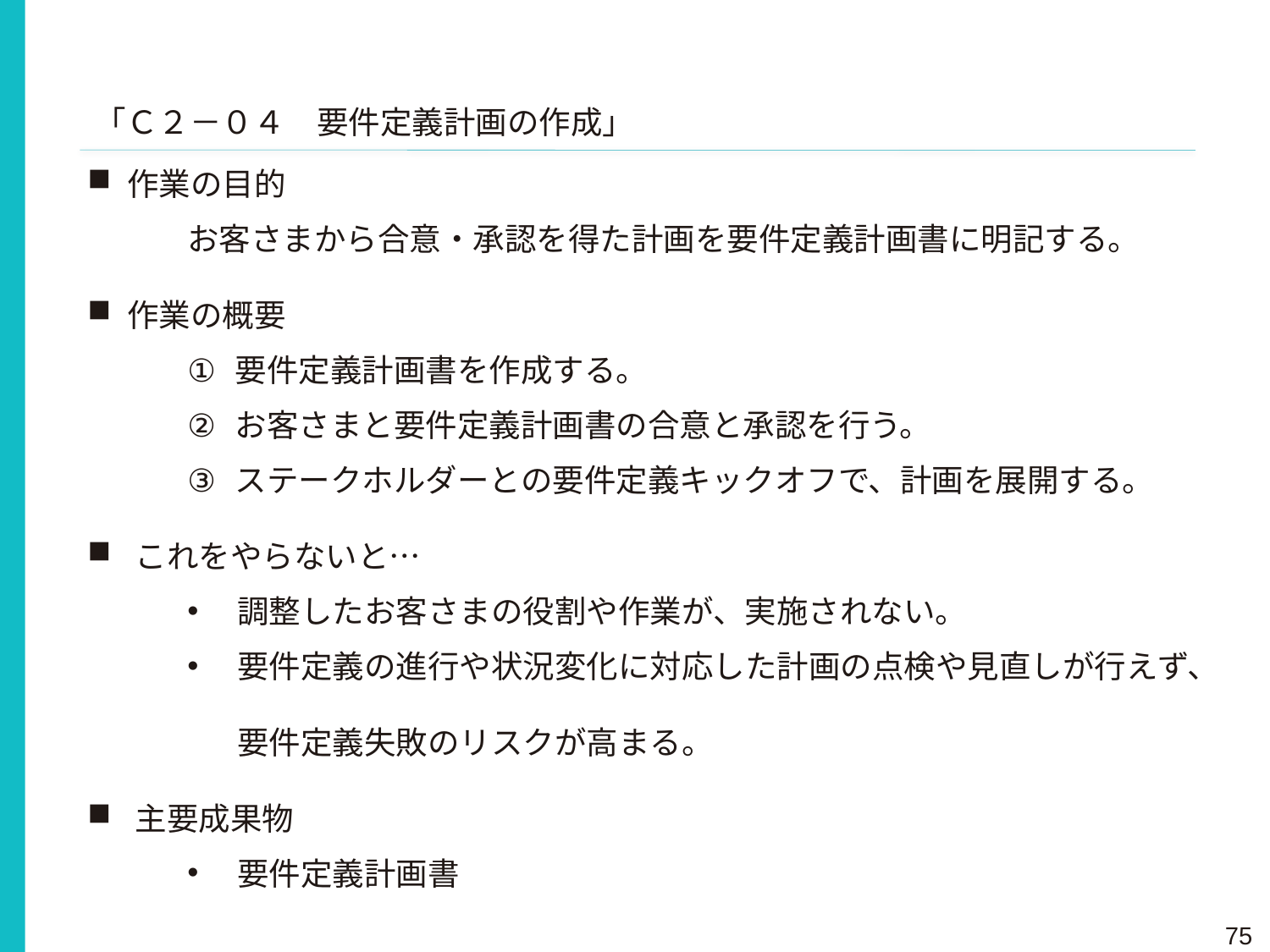

「Ｃ２－０４　要件定義計画の作成」
作業の目的

お客さまから合意・承認を得た計画を要件定義計画書に明記する。

作業の概要

要件定義計画書を作成する。

お客さまと要件定義計画書の合意と承認を行う。

ステークホルダーとの要件定義キックオフで、計画を展開する。

これをやらないと…

調整したお客さまの役割や作業が、実施されない。

要件定義の進行や状況変化に対応した計画の点検や見直しが行えず、
要件定義失敗のリスクが高まる。

主要成果物

要件定義計画書
75